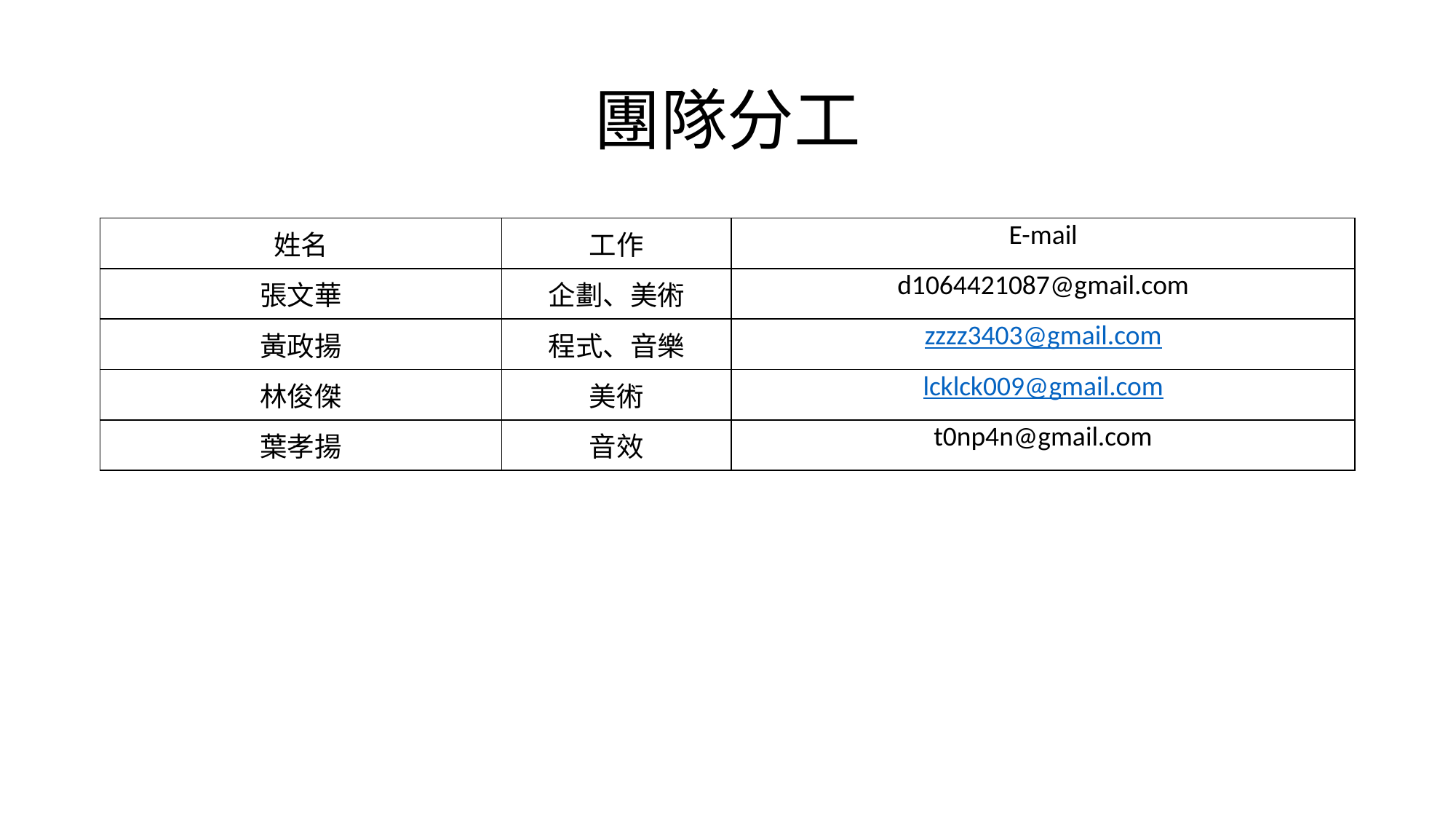

# 團隊分工
| 姓名 | 工作 | E-mail |
| --- | --- | --- |
| 張文華 | 企劃、美術 | d1064421087@gmail.com |
| 黃政揚 | 程式、音樂 | zzzz3403@gmail.com |
| 林俊傑 | 美術 | lcklck009@gmail.com |
| 葉孝揚 | 音效 | t0np4n@gmail.com |